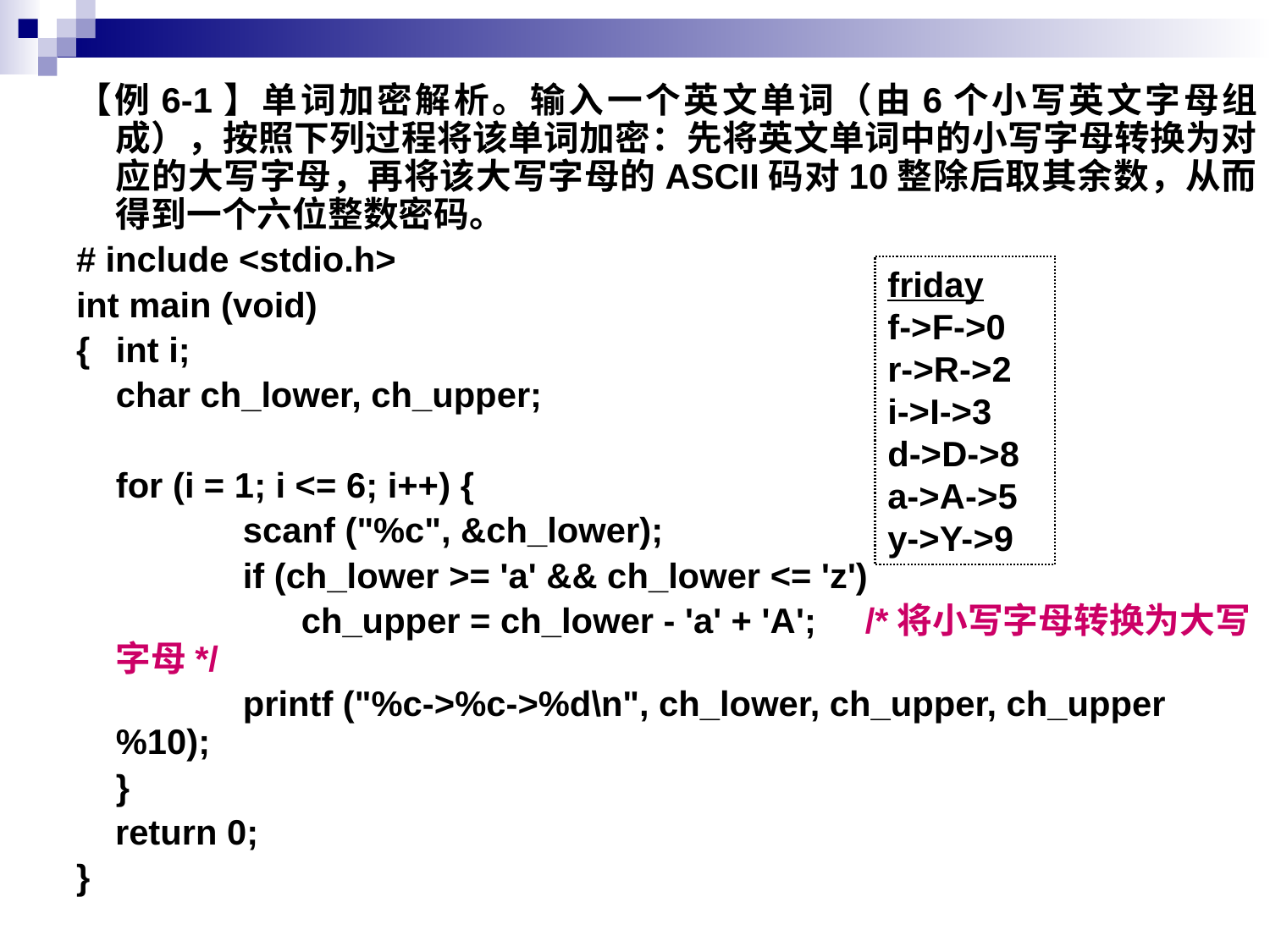

【例6-1】单词加密解析。输入一个英文单词（由6个小写英文字母组成），按照下列过程将该单词加密：先将英文单词中的小写字母转换为对应的大写字母，再将该大写字母的ASCII码对10整除后取其余数，从而得到一个六位整数密码。
# include <stdio.h>
int main (void)
{	int i;
	char ch_lower, ch_upper;

    	for (i = 1; i <= 6; i++) {
		scanf ("%c", &ch_lower);
		if (ch_lower >= 'a' && ch_lower <= 'z')
		      ch_upper = ch_lower - 'a' + 'A';     /*将小写字母转换为大写字母*/
		printf ("%c->%c->%d\n", ch_lower, ch_upper, ch_upper%10);
	}
    return 0;
}
friday
f->F->0
r->R->2
i->I->3
d->D->8
a->A->5
y->Y->9